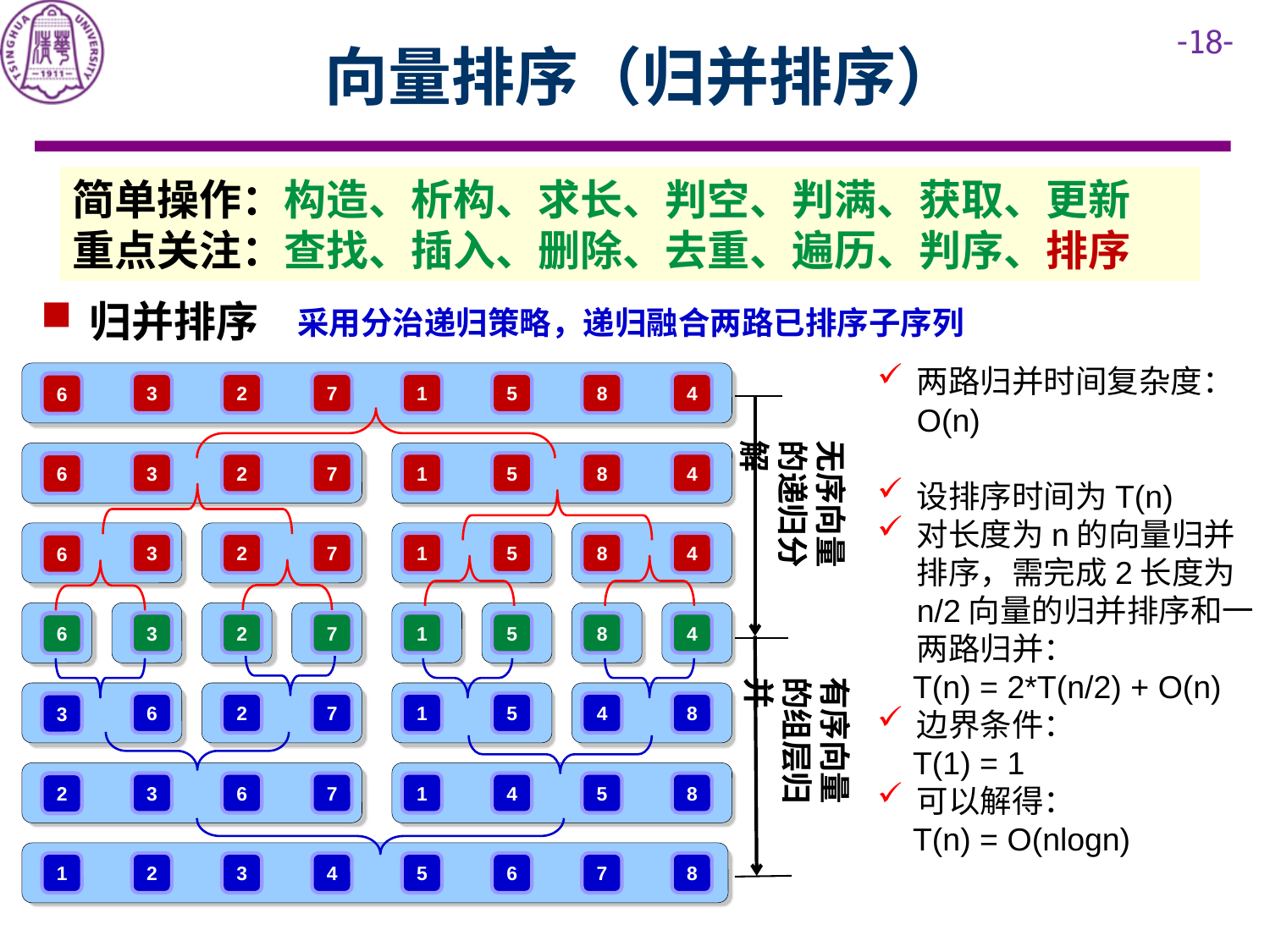

# 向量排序（归并排序）
简单操作：构造、析构、求长、判空、判满、获取、更新
重点关注：查找、插入、删除、去重、遍历、判序、排序

归并排序
采用分治递归策略，递归融合两路已排序子序列
两路归并时间复杂度：O(n)

设排序时间为T(n)
对长度为n的向量归并排序，需完成2长度为n/2向量的归并排序和一两路归并：
    T(n) = 2*T(n/2) + O(n)
边界条件：
    T(1) = 1
可以解得：
    T(n) = O(nlogn)

6
3
2
7
1
5
8
4
6

无序向量的递归分解

6
3
2
7
1
5
8
4
6

6
3
2
7
1
5
8
4
6

6
3
2
7
1
5
8
4
6

有序向量的组层归并

3
6
2
7
1
5
4
8
3

2
3
6
7
1
4
5
8
2

1
2
3
4
5
6
7
8